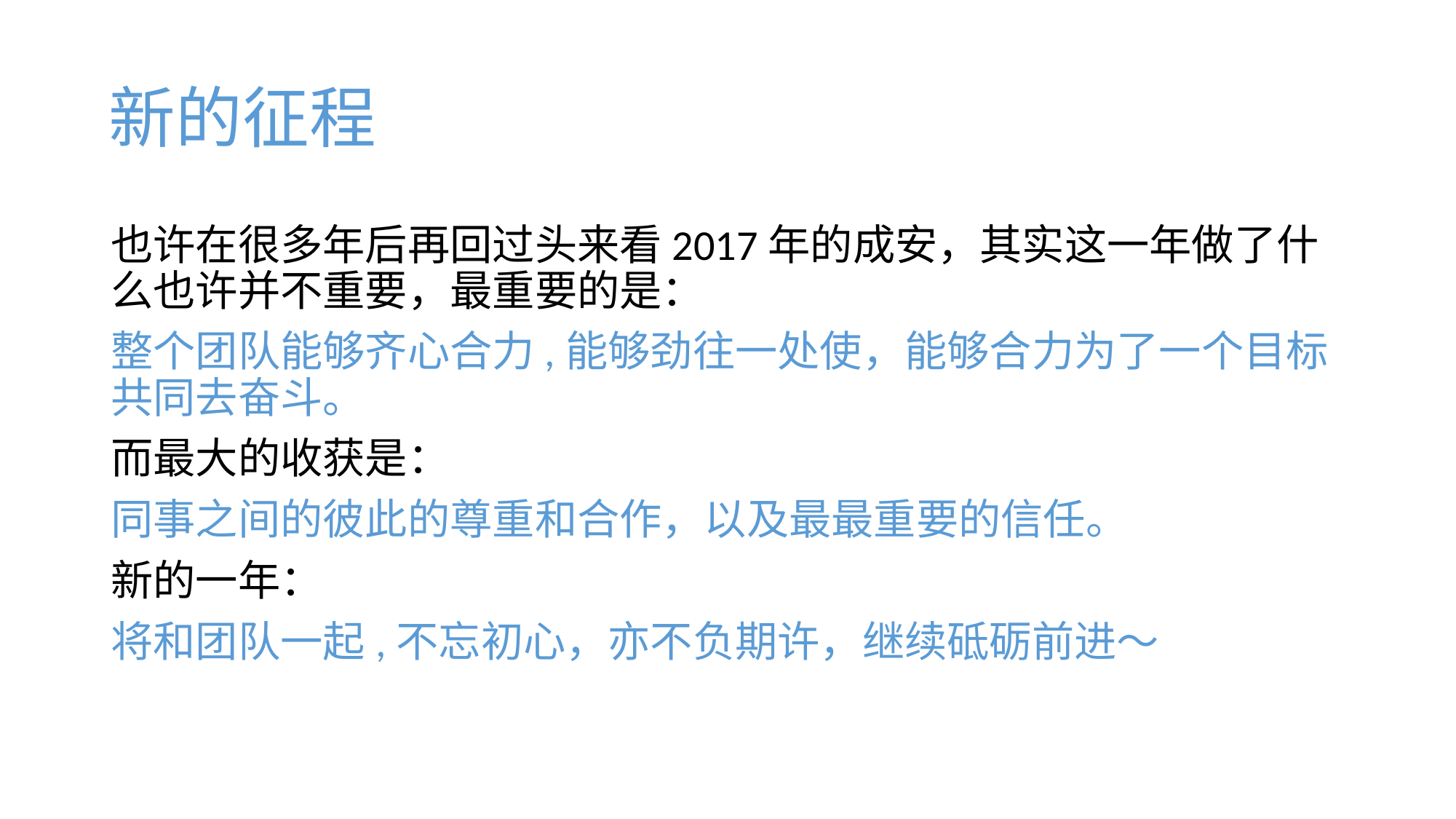

# 新的征程
也许在很多年后再回过头来看2017年的成安，其实这一年做了什么也许并不重要，最重要的是：
整个团队能够齐心合力,能够劲往一处使，能够合力为了一个目标共同去奋斗。
而最大的收获是：
同事之间的彼此的尊重和合作，以及最最重要的信任。
新的一年：
将和团队一起,不忘初心，亦不负期许，继续砥砺前进～